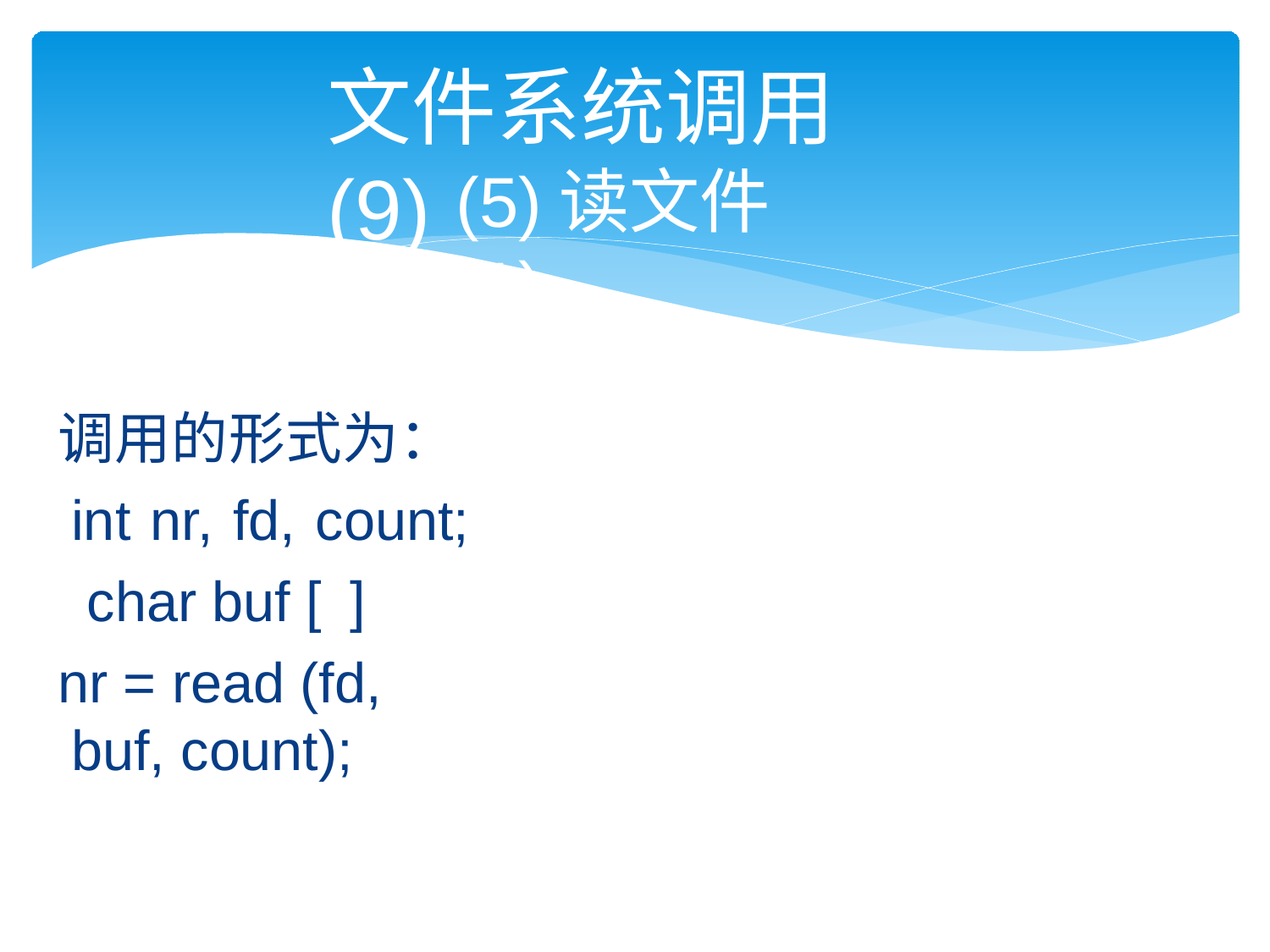

# 文件系统调用 (9)
(5)读文件(1)
调用的形式为：  int nr, fd, count;  char buf [ ]
nr = read (fd, buf, count);